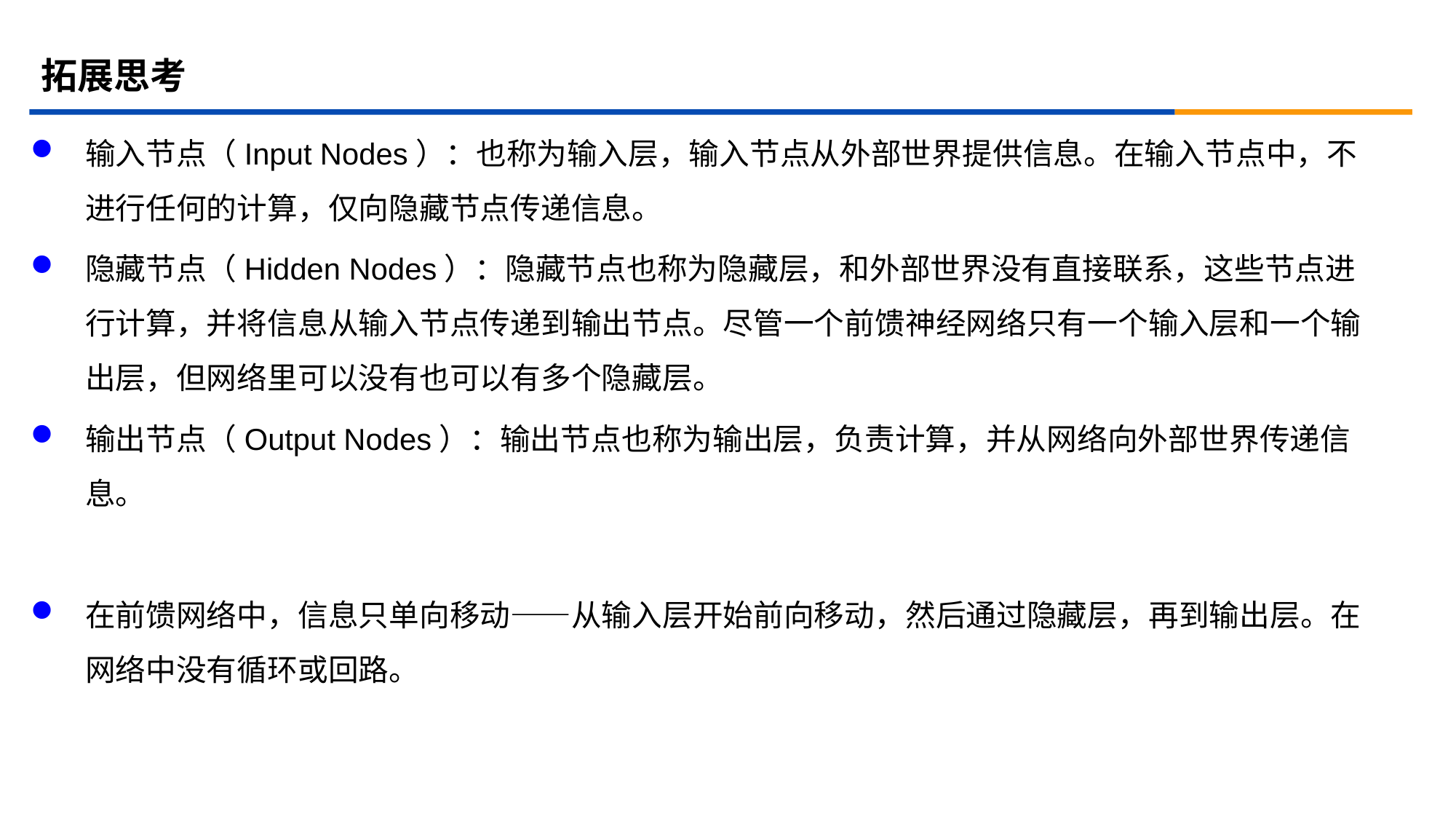

# 拓展思考
输入节点（Input Nodes）：也称为输入层，输入节点从外部世界提供信息。在输入节点中，不进行任何的计算，仅向隐藏节点传递信息。
隐藏节点（Hidden Nodes）：隐藏节点也称为隐藏层，和外部世界没有直接联系，这些节点进行计算，并将信息从输入节点传递到输出节点。尽管一个前馈神经网络只有一个输入层和一个输出层，但网络里可以没有也可以有多个隐藏层。
输出节点（Output Nodes）：输出节点也称为输出层，负责计算，并从网络向外部世界传递信息。

在前馈网络中，信息只单向移动——从输入层开始前向移动，然后通过隐藏层，再到输出层。在网络中没有循环或回路。